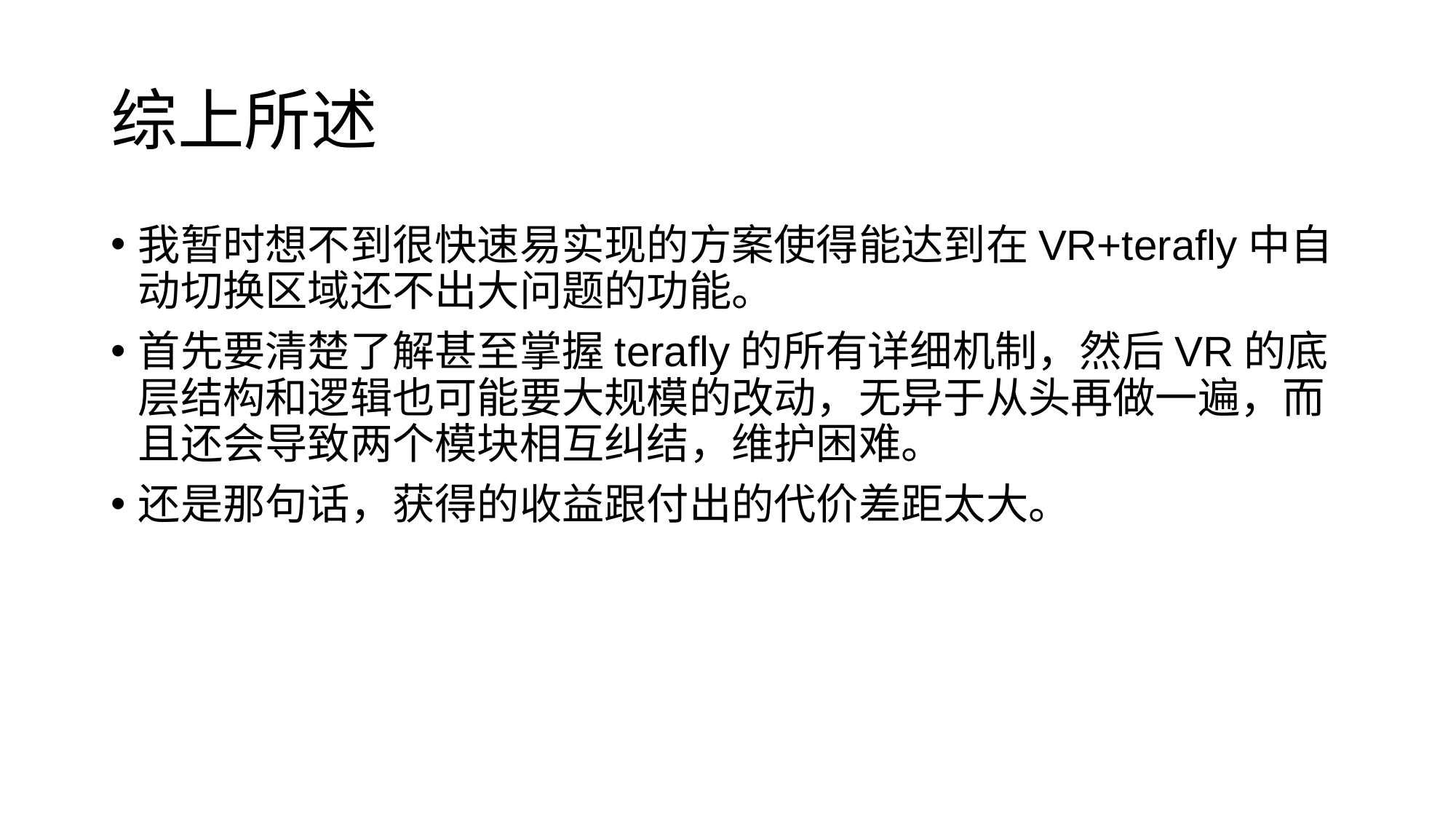

# 综上所述
我暂时想不到很快速易实现的方案使得能达到在VR+terafly中自动切换区域还不出大问题的功能。
首先要清楚了解甚至掌握terafly的所有详细机制，然后VR的底层结构和逻辑也可能要大规模的改动，无异于从头再做一遍，而且还会导致两个模块相互纠结，维护困难。
还是那句话，获得的收益跟付出的代价差距太大。